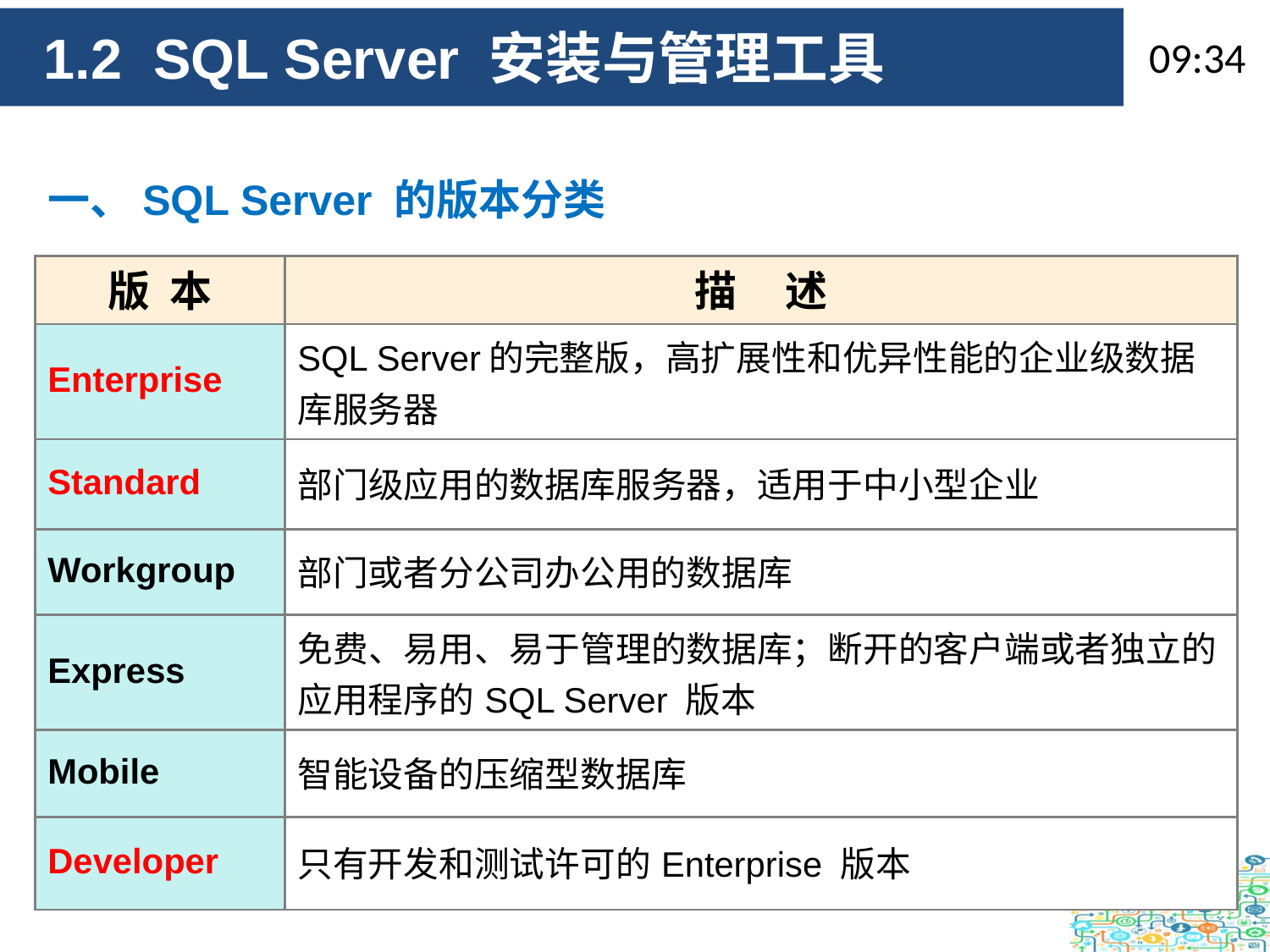

09:34
  1.2  SQL Server 安装与管理工具

一、SQL Server 的版本分类
| 版 本 | 描 述 |
| --- | --- |
| Enterprise | SQL Server的完整版，高扩展性和优异性能的企业级数据库服务器 |
| Standard | 部门级应用的数据库服务器，适用于中小型企业 |
| Workgroup | 部门或者分公司办公用的数据库 |
| Express | 免费、易用、易于管理的数据库；断开的客户端或者独立的应用程序的SQL Server 版本 |
| Mobile | 智能设备的压缩型数据库 |
| Developer | 只有开发和测试许可的Enterprise 版本 |